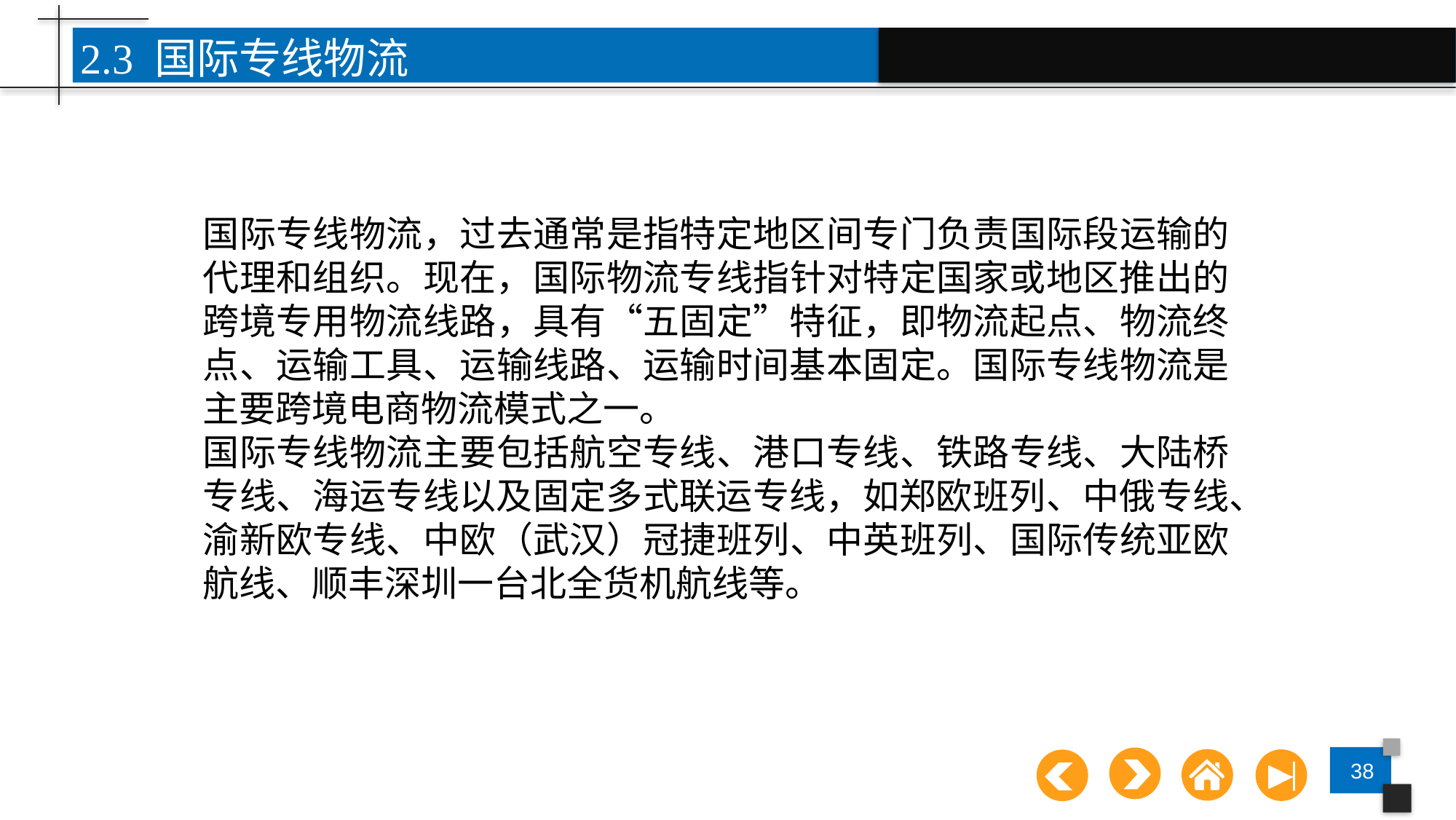

2.3 国际专线物流
国际专线物流，过去通常是指特定地区间专门负责国际段运输的代理和组织。现在，国际物流专线指针对特定国家或地区推出的跨境专用物流线路，具有“五固定”特征，即物流起点、物流终点、运输工具、运输线路、运输时间基本固定。国际专线物流是主要跨境电商物流模式之一。
国际专线物流主要包括航空专线、港口专线、铁路专线、大陆桥专线、海运专线以及固定多式联运专线，如郑欧班列、中俄专线、渝新欧专线、中欧（武汉）冠捷班列、中英班列、国际传统亚欧航线、顺丰深圳一台北全货机航线等。